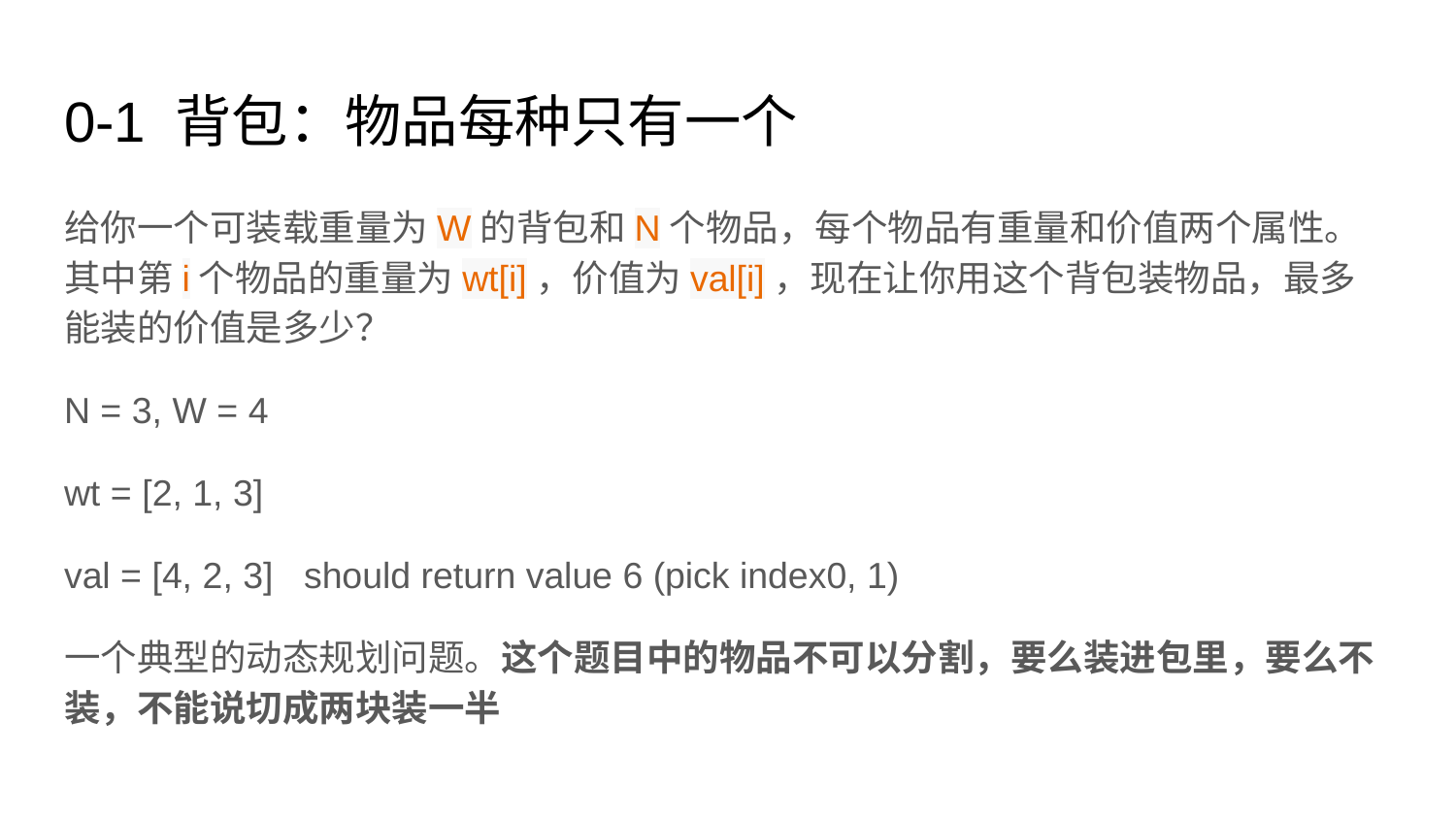

# 0-1 背包：物品每种只有一个
给你一个可装载重量为W的背包和N个物品，每个物品有重量和价值两个属性。其中第i个物品的重量为wt[i]，价值为val[i]，现在让你用这个背包装物品，最多能装的价值是多少？
N = 3, W = 4
wt = [2, 1, 3]
val = [4, 2, 3]   should return value 6 (pick index0, 1)
一个典型的动态规划问题。这个题目中的物品不可以分割，要么装进包里，要么不装，不能说切成两块装一半